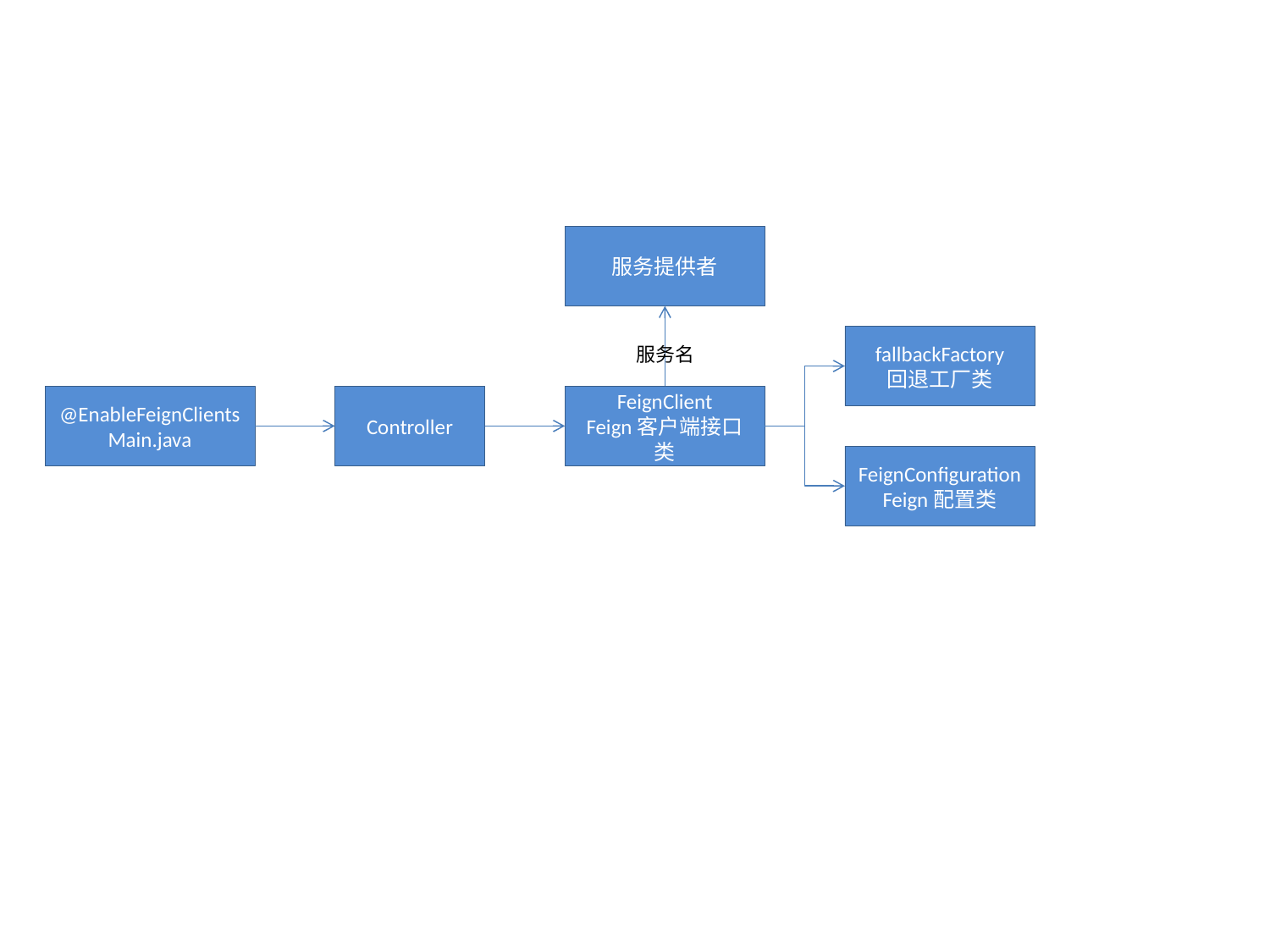

服务提供者
fallbackFactory
回退工厂类
服务名
@EnableFeignClients
Main.java
Controller
FeignClient
Feign客户端接口类
FeignConfiguration
Feign配置类